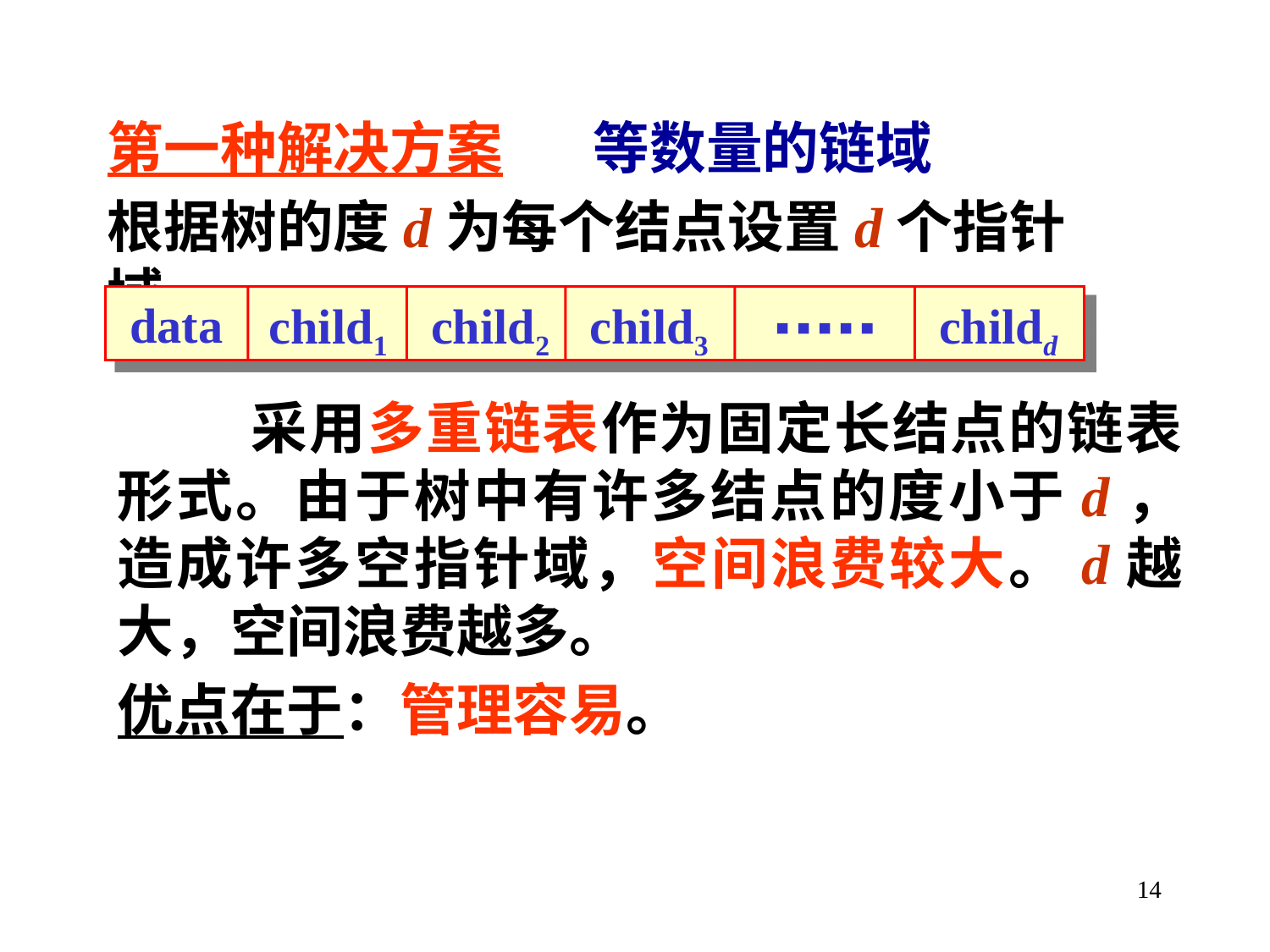

第一种解决方案       等数量的链域
根据树的度d为每个结点设置d个指针域。
 data

child1
child2
child3
childd

        采用多重链表作为固定长结点的链表形式。由于树中有许多结点的度小于d，造成许多空指针域，空间浪费较大。d越大，空间浪费越多。
优点在于：管理容易。

14